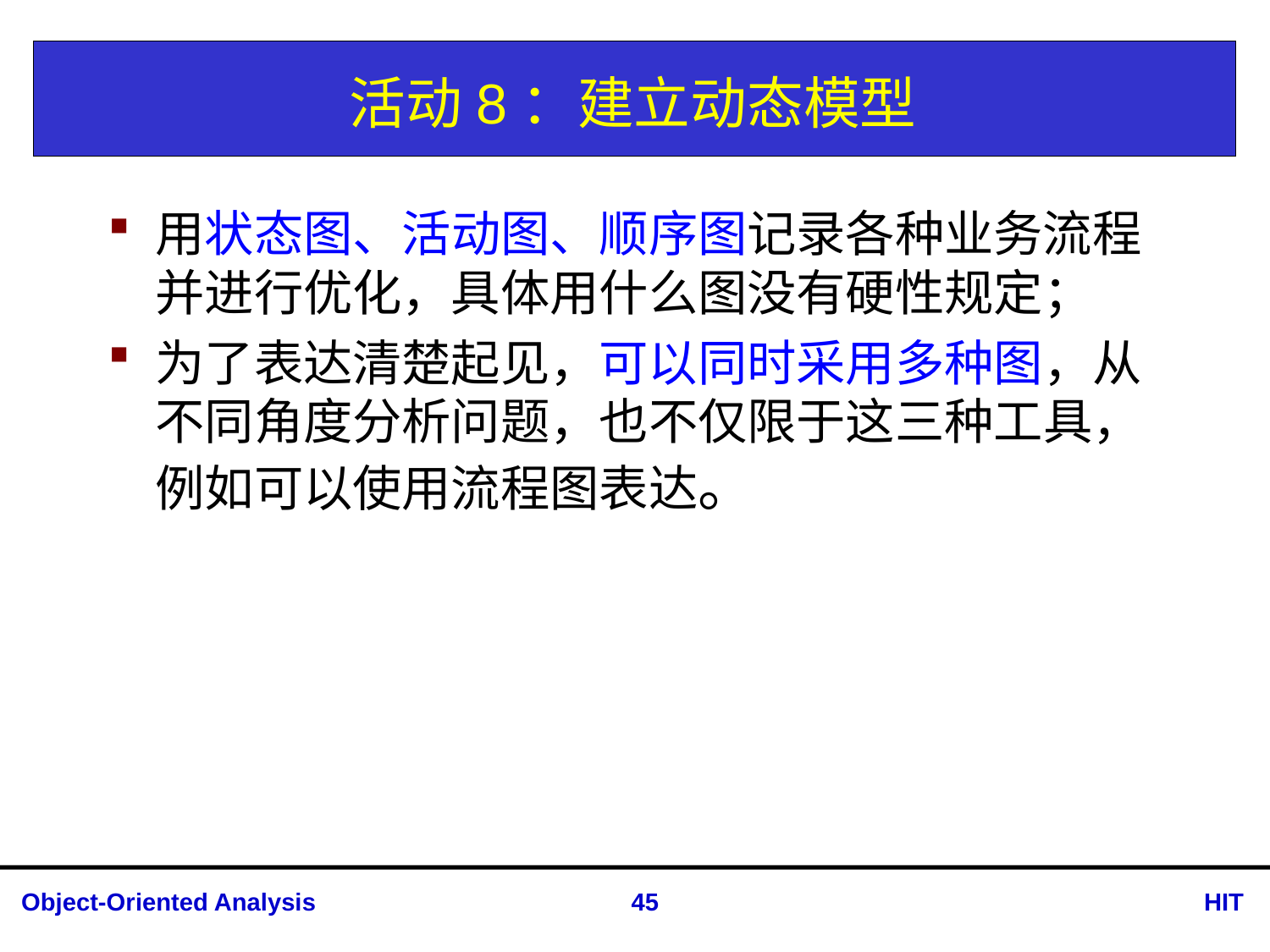

# 活动8：建立动态模型
用状态图、活动图、顺序图记录各种业务流程并进行优化，具体用什么图没有硬性规定；
为了表达清楚起见，可以同时采用多种图，从不同角度分析问题，也不仅限于这三种工具，例如可以使用流程图表达。